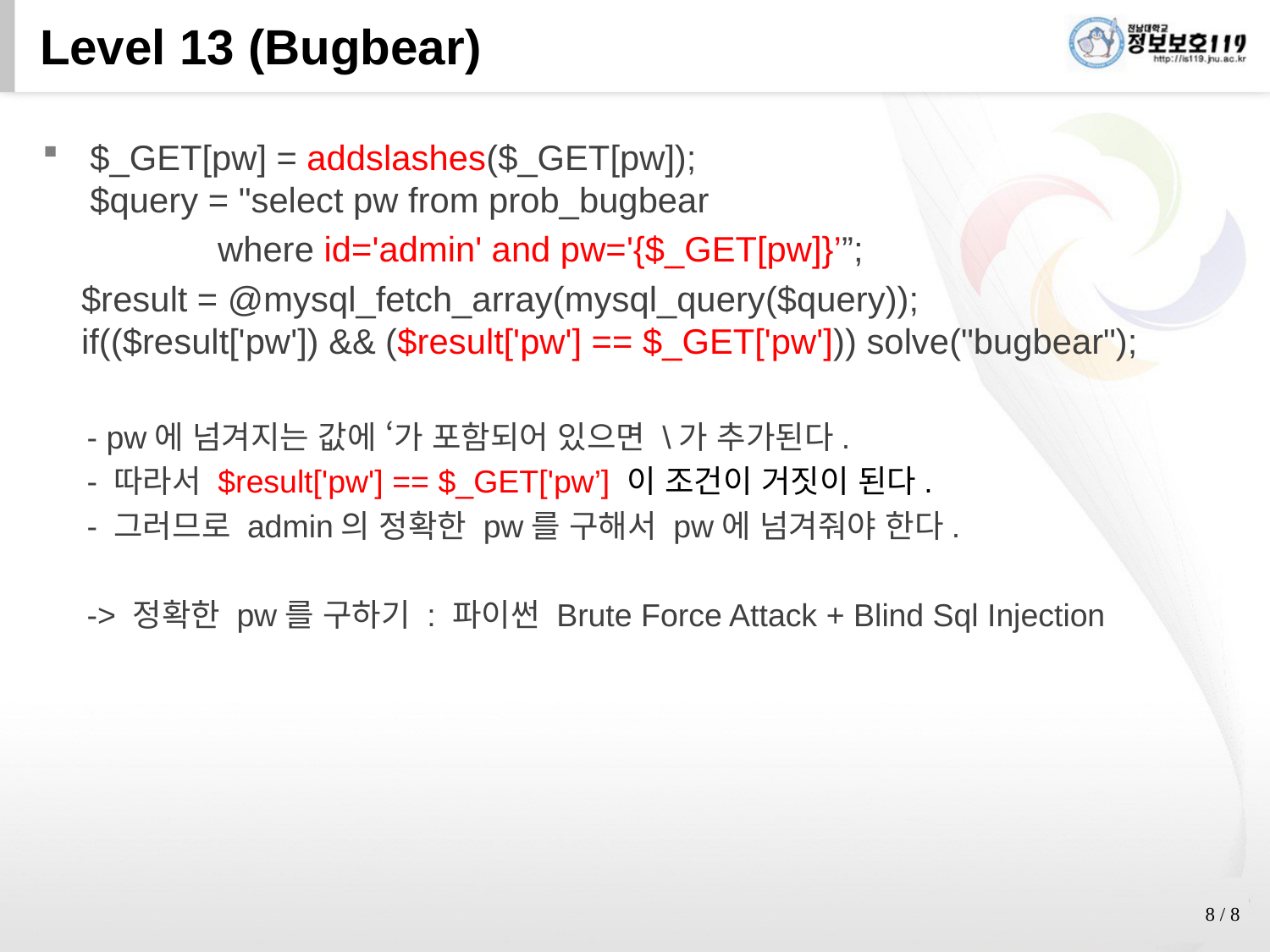

# Level 13 (Bugbear)
$_GET[pw] = addslashes($_GET[pw]); 
$query = "select pw from prob_bugbear
                  where id='admin' and pw='{$_GET[pw]}’”;
    $result = @mysql_fetch_array(mysql_query($query)); 
    if(($result['pw']) && ($result['pw'] == $_GET['pw'])) solve("bugbear");

     - pw에 넘겨지는 값에 ‘가 포함되어 있으면 \가 추가된다.
     - 따라서 $result['pw'] == $_GET['pw’] 이 조건이 거짓이 된다.
     - 그러므로 admin의 정확한 pw를 구해서 pw에 넘겨줘야 한다.

     -> 정확한 pw를 구하기 : 파이썬 Brute Force Attack + Blind Sql Injection
8 / 8